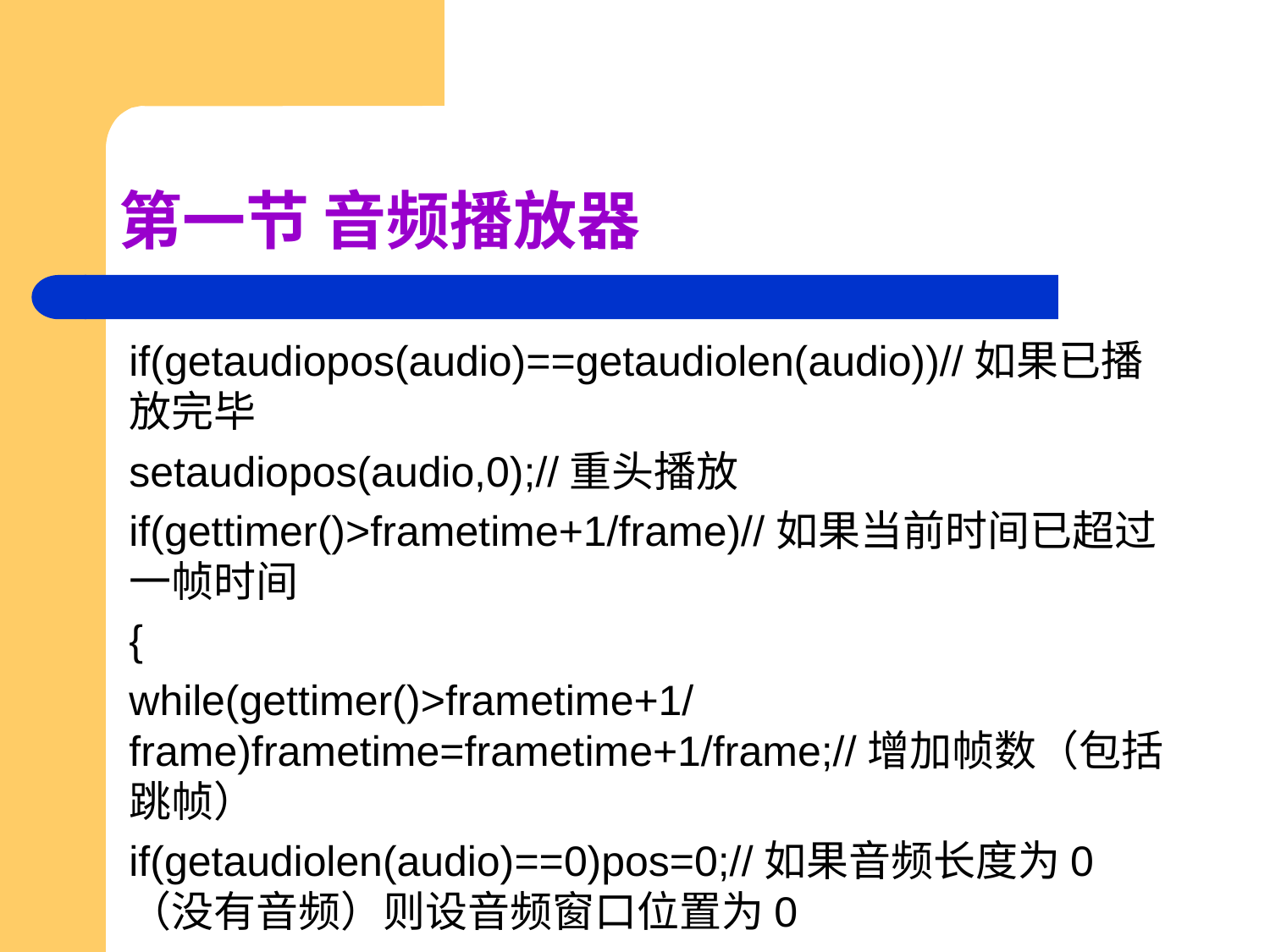

# 第一节 音频播放器
if(getaudiopos(audio)==getaudiolen(audio))//如果已播放完毕
setaudiopos(audio,0);//重头播放
if(gettimer()>frametime+1/frame)//如果当前时间已超过一帧时间
{
while(gettimer()>frametime+1/frame)frametime=frametime+1/frame;//增加帧数（包括跳帧）
if(getaudiolen(audio)==0)pos=0;//如果音频长度为0（没有音频）则设音频窗口位置为0